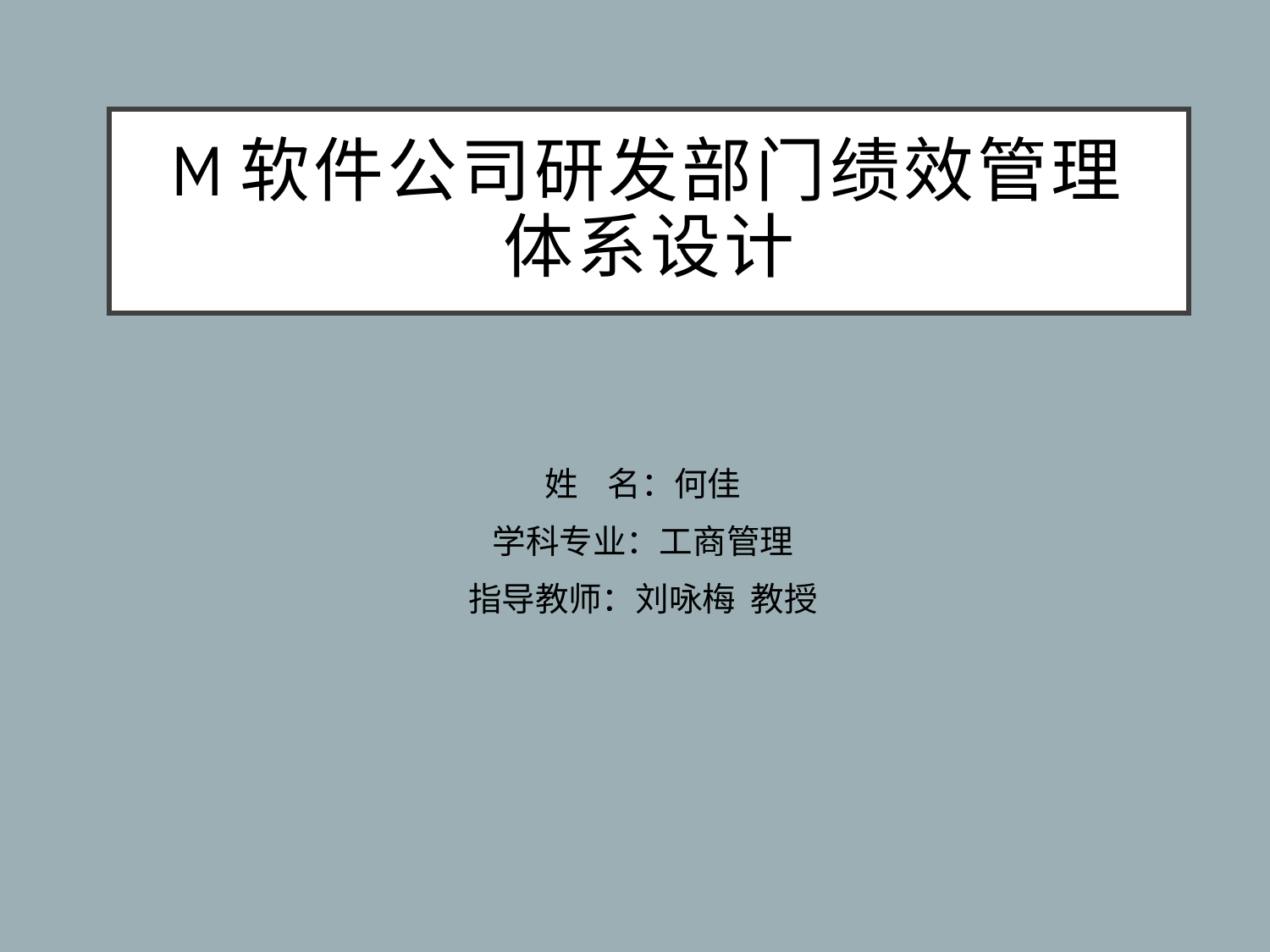

# M软件公司研发部门绩效管理体系设计
姓    名：何佳
学科专业：工商管理
指导教师：刘咏梅  教授